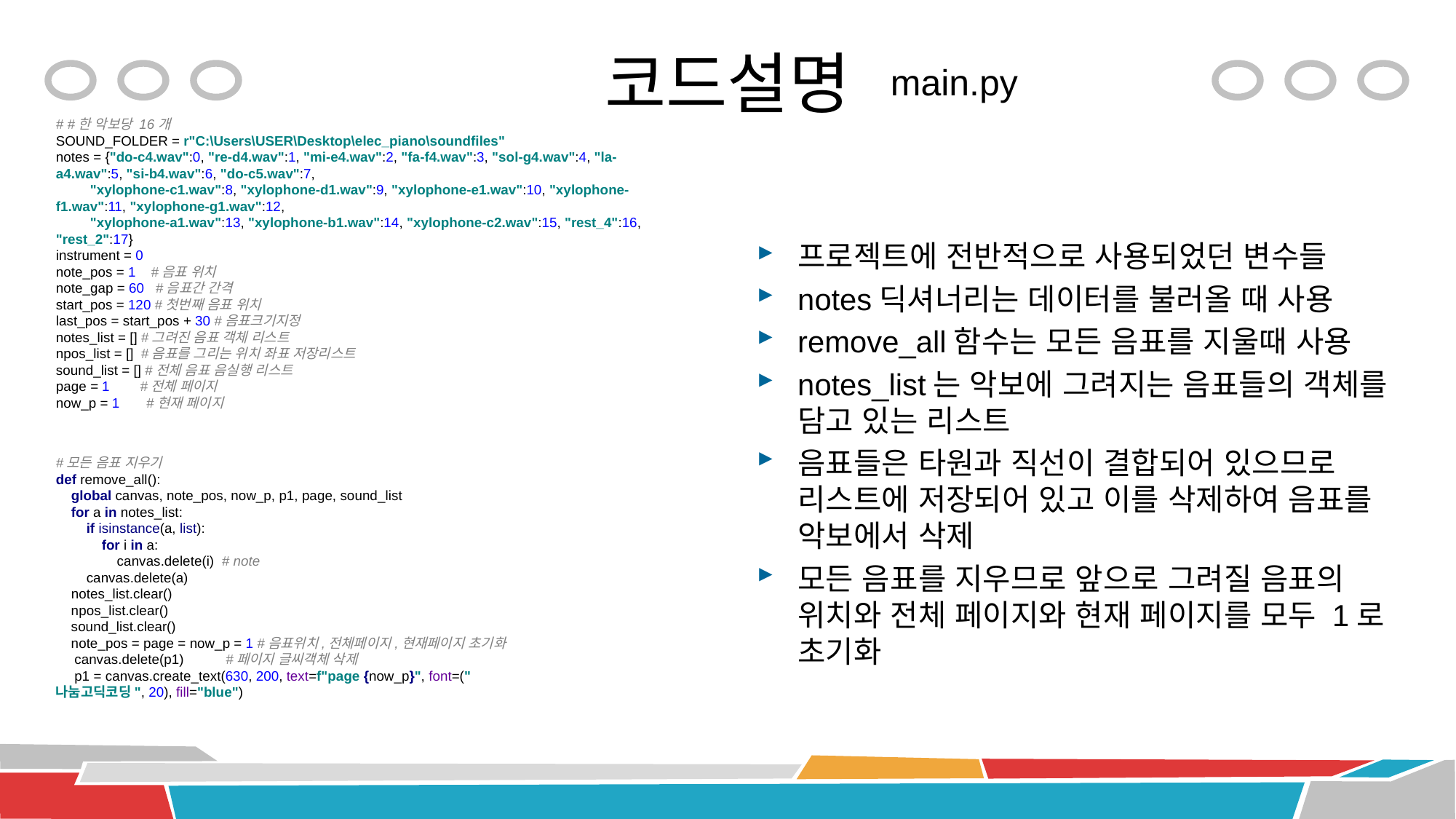

# 코드설명
main.py
# #한 악보당 16개 SOUND_FOLDER = r"C:\Users\USER\Desktop\elec_piano\soundfiles" notes = {"do-c4.wav":0, "re-d4.wav":1, "mi-e4.wav":2, "fa-f4.wav":3, "sol-g4.wav":4, "la-a4.wav":5, "si-b4.wav":6, "do-c5.wav":7, "xylophone-c1.wav":8, "xylophone-d1.wav":9, "xylophone-e1.wav":10, "xylophone-f1.wav":11, "xylophone-g1.wav":12, "xylophone-a1.wav":13, "xylophone-b1.wav":14, "xylophone-c2.wav":15, "rest_4":16, "rest_2":17} instrument = 0 note_pos = 1    #음표 위치 note_gap = 60   #음표간 간격 start_pos = 120 #첫번째 음표 위치 last_pos = start_pos + 30 #음표크기지정 notes_list = [] #그려진 음표 객체 리스트 npos_list = []  #음표를 그리는 위치 좌표 저장리스트 sound_list = [] #전체 음표 음실행 리스트 page = 1        #전체 페이지 now_p = 1       #현재 페이지
프로젝트에 전반적으로 사용되었던 변수들
notes딕셔너리는 데이터를 불러올 때 사용
remove_all함수는 모든 음표를 지울때 사용
notes_list는 악보에 그려지는 음표들의 객체를 담고 있는 리스트
음표들은 타원과 직선이 결합되어 있으므로 리스트에 저장되어 있고 이를 삭제하여 음표를 악보에서 삭제
모든 음표를 지우므로 앞으로 그려질 음표의 위치와 전체 페이지와 현재 페이지를 모두 1로 초기화

#모든 음표 지우기
def remove_all():
    global canvas, note_pos, now_p, p1, page, sound_list
    for a in notes_list:
        if isinstance(a, list):
            for i in a:
                canvas.delete(i)  # note
        canvas.delete(a)
    notes_list.clear()
    npos_list.clear()
    sound_list.clear()
    note_pos = page = now_p = 1 #음표위치,전체페이지,현재페이지 초기화
    canvas.delete(p1)           #페이지 글씨객체 삭제
    p1 = canvas.create_text(630, 200, text=f"page {now_p}", font=("나눔고딕코딩", 20), fill="blue")